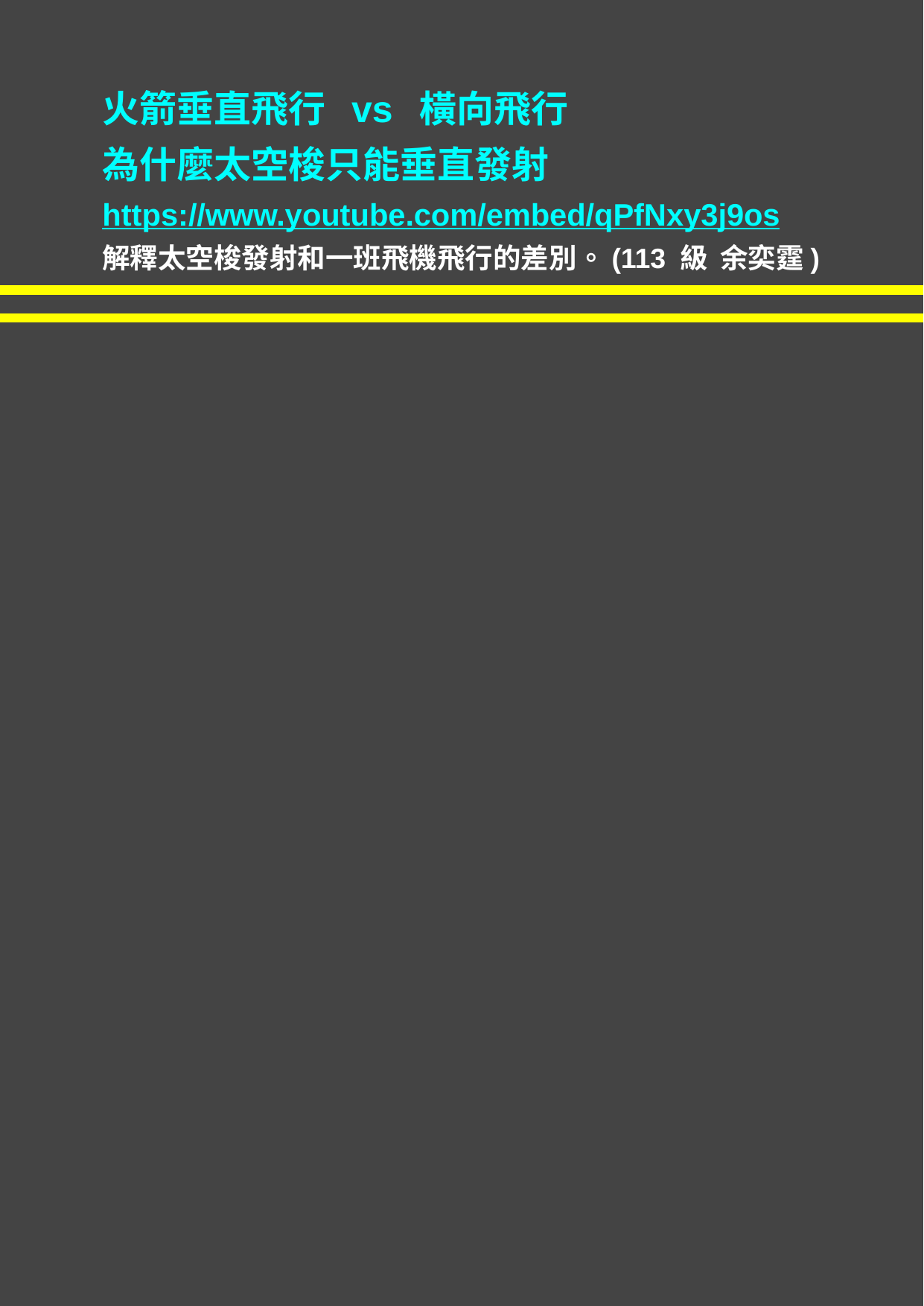

火箭垂直飛行  vs 橫向飛行
為什麼太空梭只能垂直發射
https://www.youtube.com/embed/qPfNxy3j9os
解釋太空梭發射和一班飛機飛行的差別。(113 級 余奕霆)